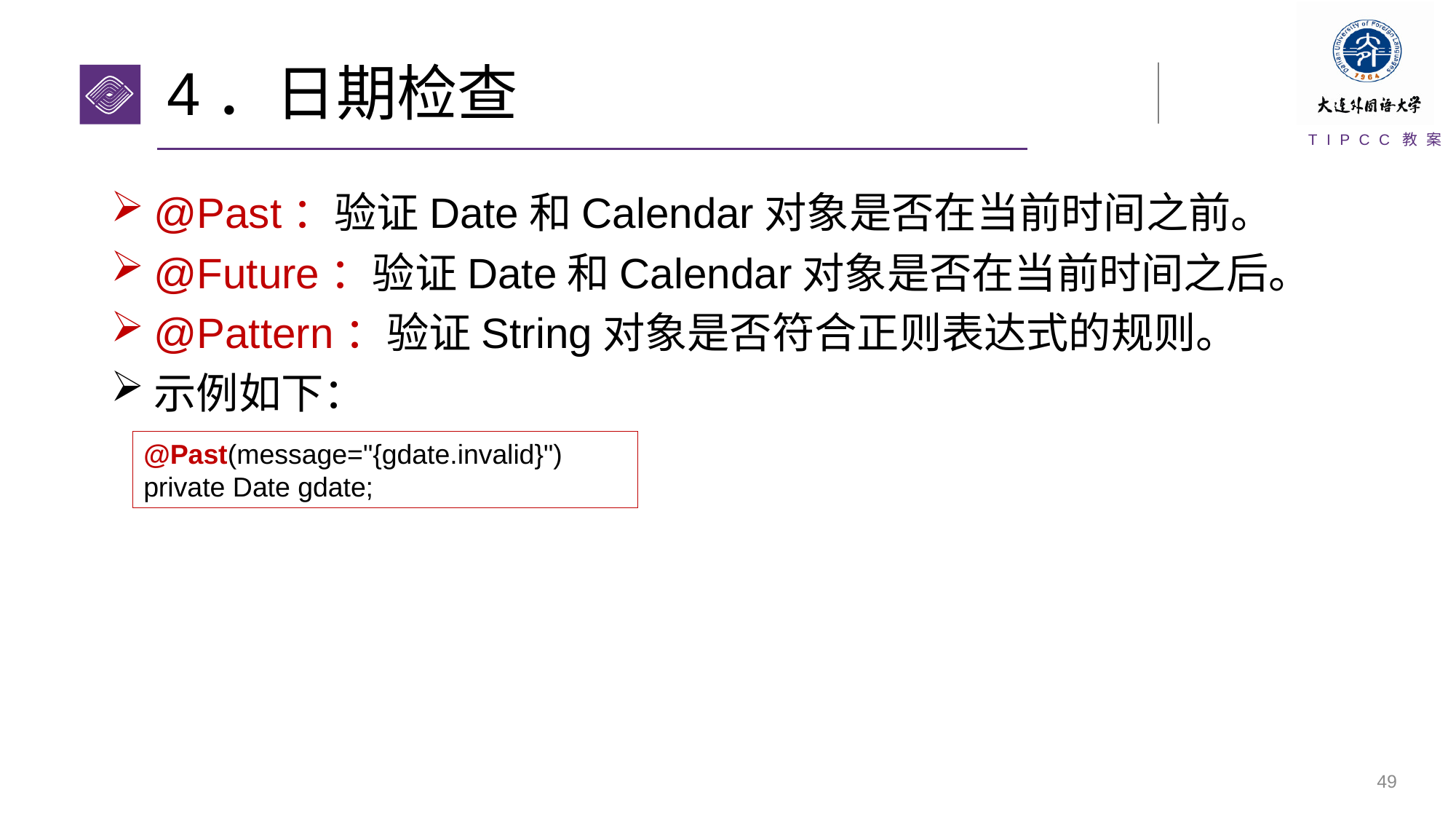

# 4．日期检查
@Past：验证Date和Calendar对象是否在当前时间之前。
@Future：验证Date和Calendar对象是否在当前时间之后。
@Pattern：验证String对象是否符合正则表达式的规则。
示例如下：

@Past(message="{gdate.invalid}")
private Date gdate;
49